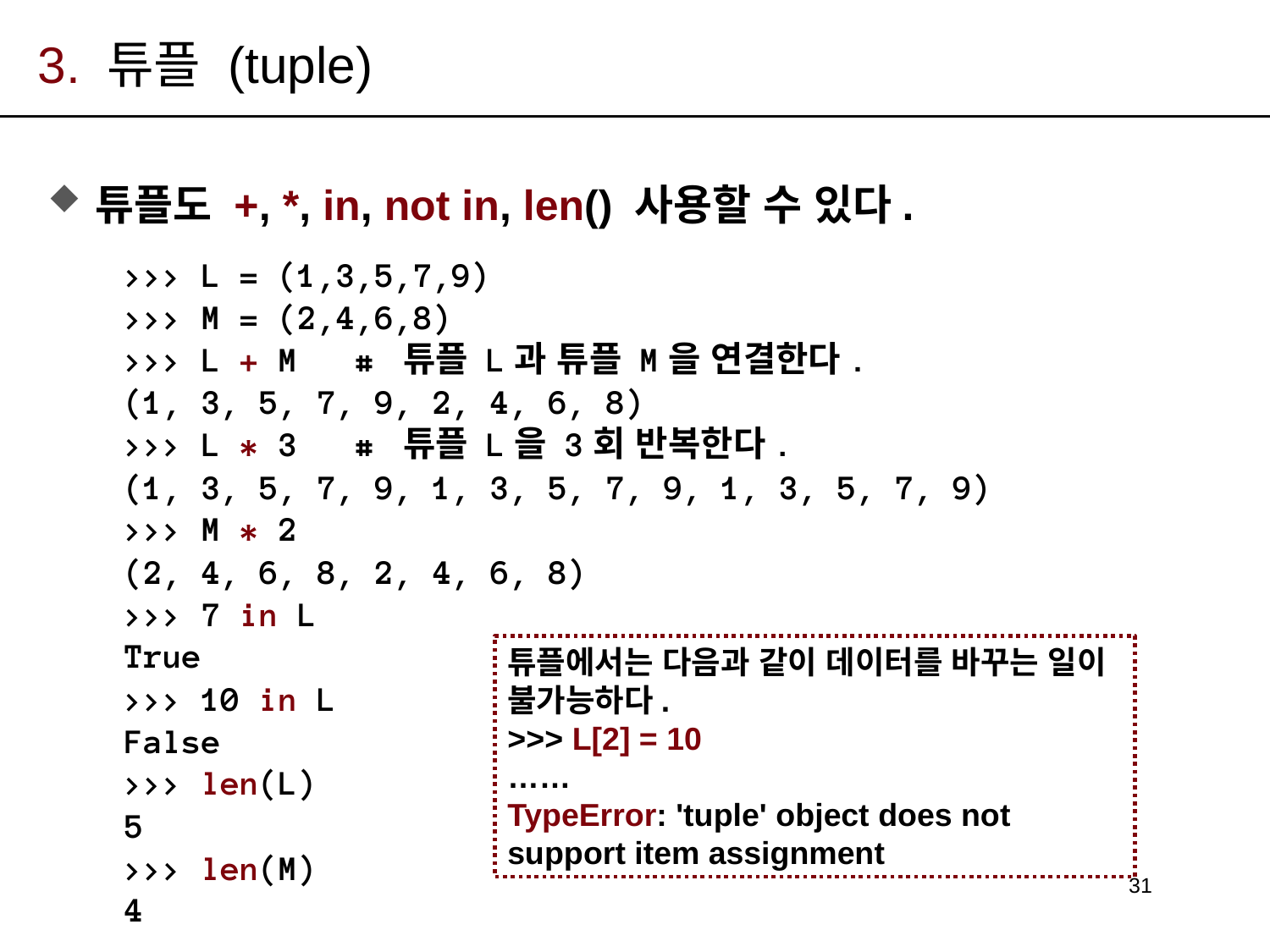

# 3. 튜플 (tuple)
튜플도 +, *, in, not in, len() 사용할 수 있다.

>>> L = (1,3,5,7,9)
>>> M = (2,4,6,8)
>>> L + M   # 튜플 L과 튜플 M을 연결한다.
(1, 3, 5, 7, 9, 2, 4, 6, 8)
>>> L * 3   # 튜플 L을 3회 반복한다.
(1, 3, 5, 7, 9, 1, 3, 5, 7, 9, 1, 3, 5, 7, 9)
>>> M * 2
(2, 4, 6, 8, 2, 4, 6, 8)
>>> 7 in L
True
>>> 10 in L
False
>>> len(L)
5
>>> len(M)
4
튜플에서는 다음과 같이 데이터를 바꾸는 일이 불가능하다.
>>> L[2] = 10
……
TypeError: 'tuple' object does not support item assignment
31